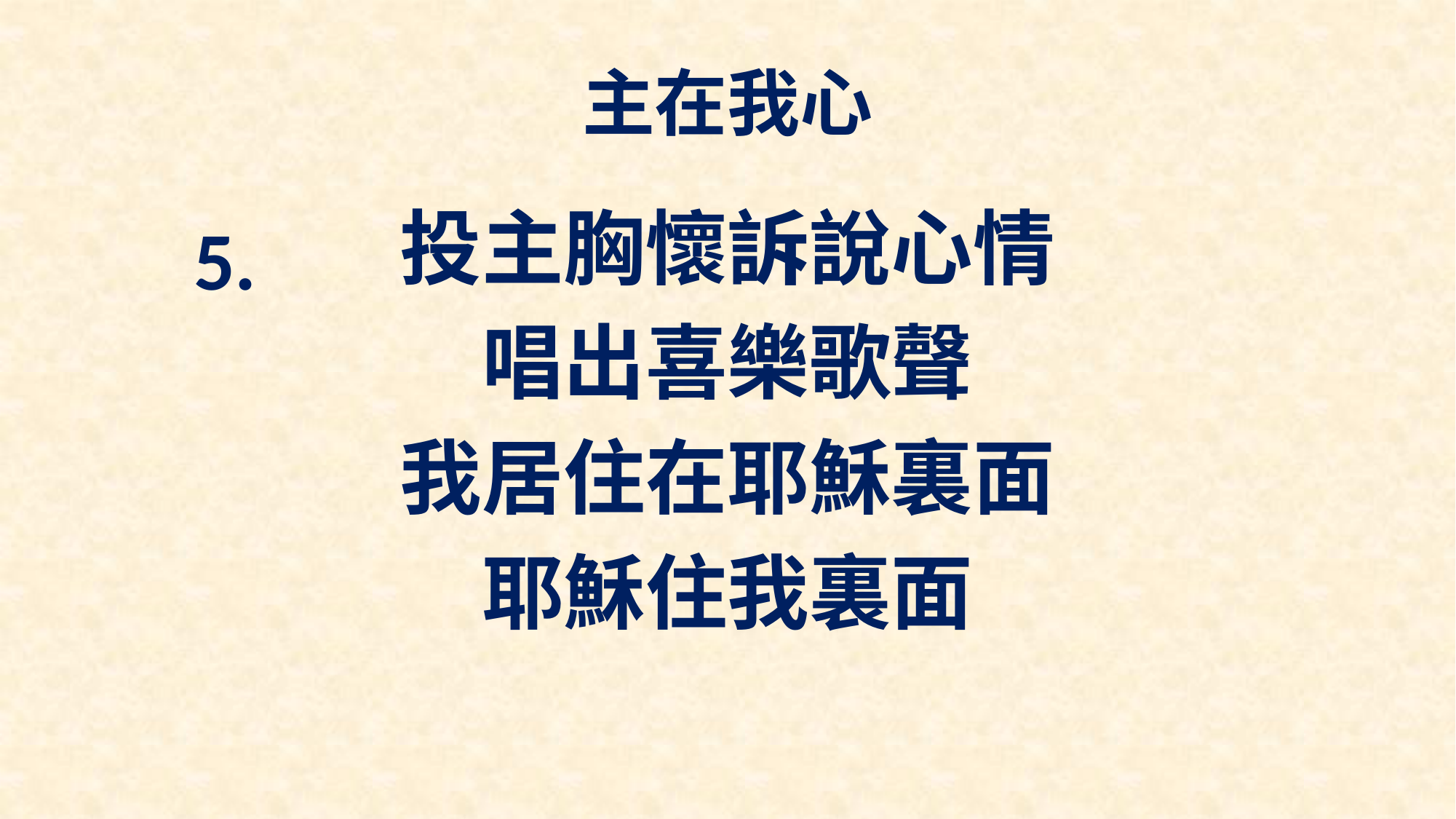

# 主在我心
投主胸懷訴說心情
唱出喜樂歌聲
我居住在耶穌裏面
耶穌住我裏面
5.